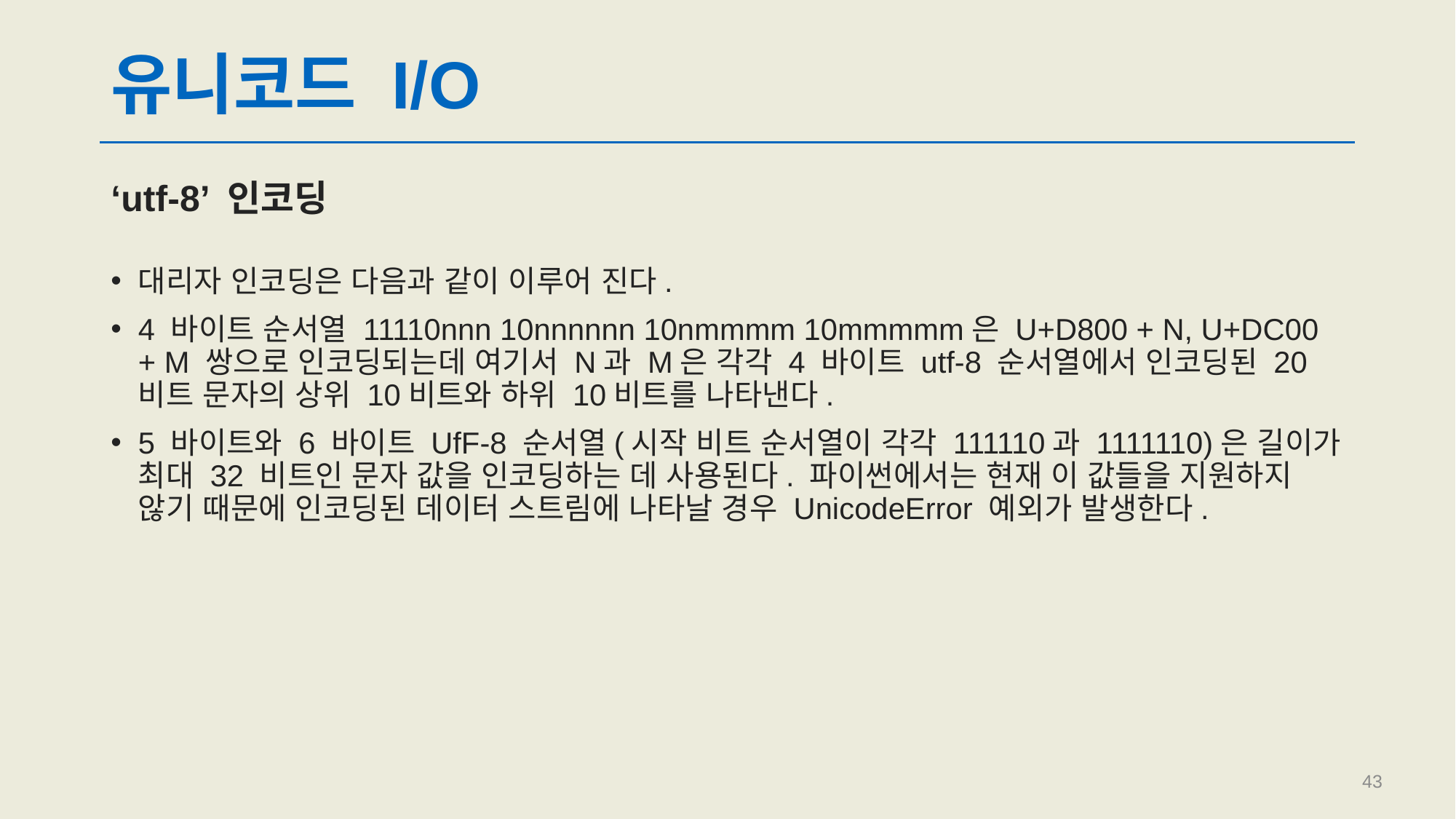

# 유니코드 I/O
‘utf-8’ 인코딩

대리자 인코딩은 다음과 같이 이루어 진다.
4 바이트 순서열 11110nnn 10nnnnnn 10nmmmm 10mmmmm은 U+D800 + N, U+DC00 + M 쌍으로 인코딩되는데 여기서 N과 M은 각각 4 바이트 utf-8 순서열에서 인코딩된 20비트 문자의 상위 10비트와 하위 10비트를 나타낸다.
5 바이트와 6 바이트 UfF-8 순서열(시작 비트 순서열이 각각 111110과 1111110)은 길이가 최대 32 비트인 문자 값을 인코딩하는 데 사용된다. 파이썬에서는 현재 이 값들을 지원하지 않기 때문에 인코딩된 데이터 스트림에 나타날 경우 UnicodeError 예외가 발생한다.
43